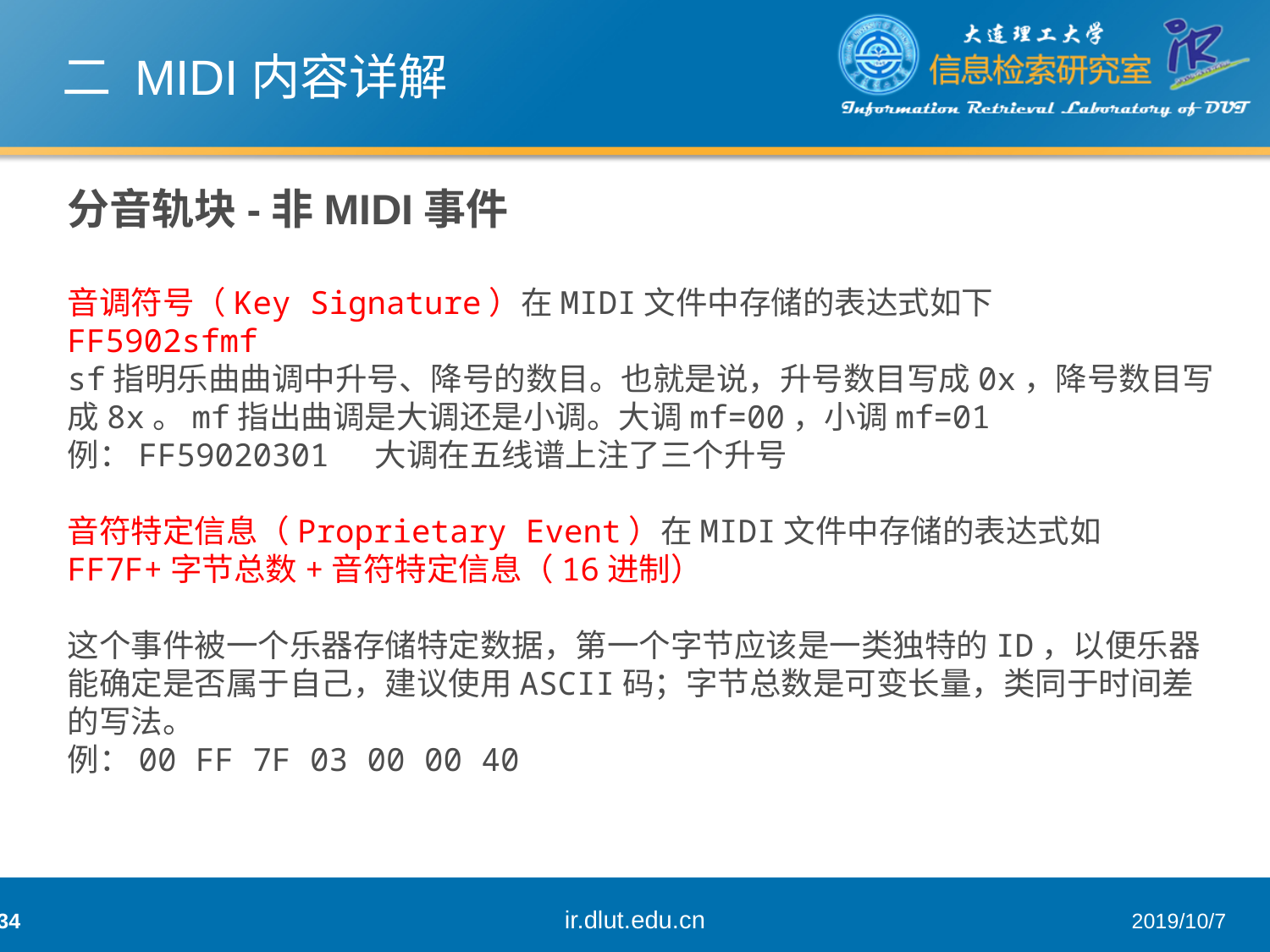

# 二 MIDI内容详解
分音轨块-非MIDI事件
音调符号（Key Signature）在MIDI文件中存储的表达式如下
FF5902sfmf
sf指明乐曲曲调中升号、降号的数目。也就是说，升号数目写成0x，降号数目写成8x。mf指出曲调是大调还是小调。大调mf=00，小调mf=01
例：FF59020301  大调在五线谱上注了三个升号

音符特定信息（Proprietary Event）在MIDI文件中存储的表达式如
FF7F+字节总数+音符特定信息（16进制）

这个事件被一个乐器存储特定数据，第一个字节应该是一类独特的ID，以便乐器能确定是否属于自己，建议使用ASCII码；字节总数是可变长量，类同于时间差的写法。
例：00 FF 7F 03 00 00 40